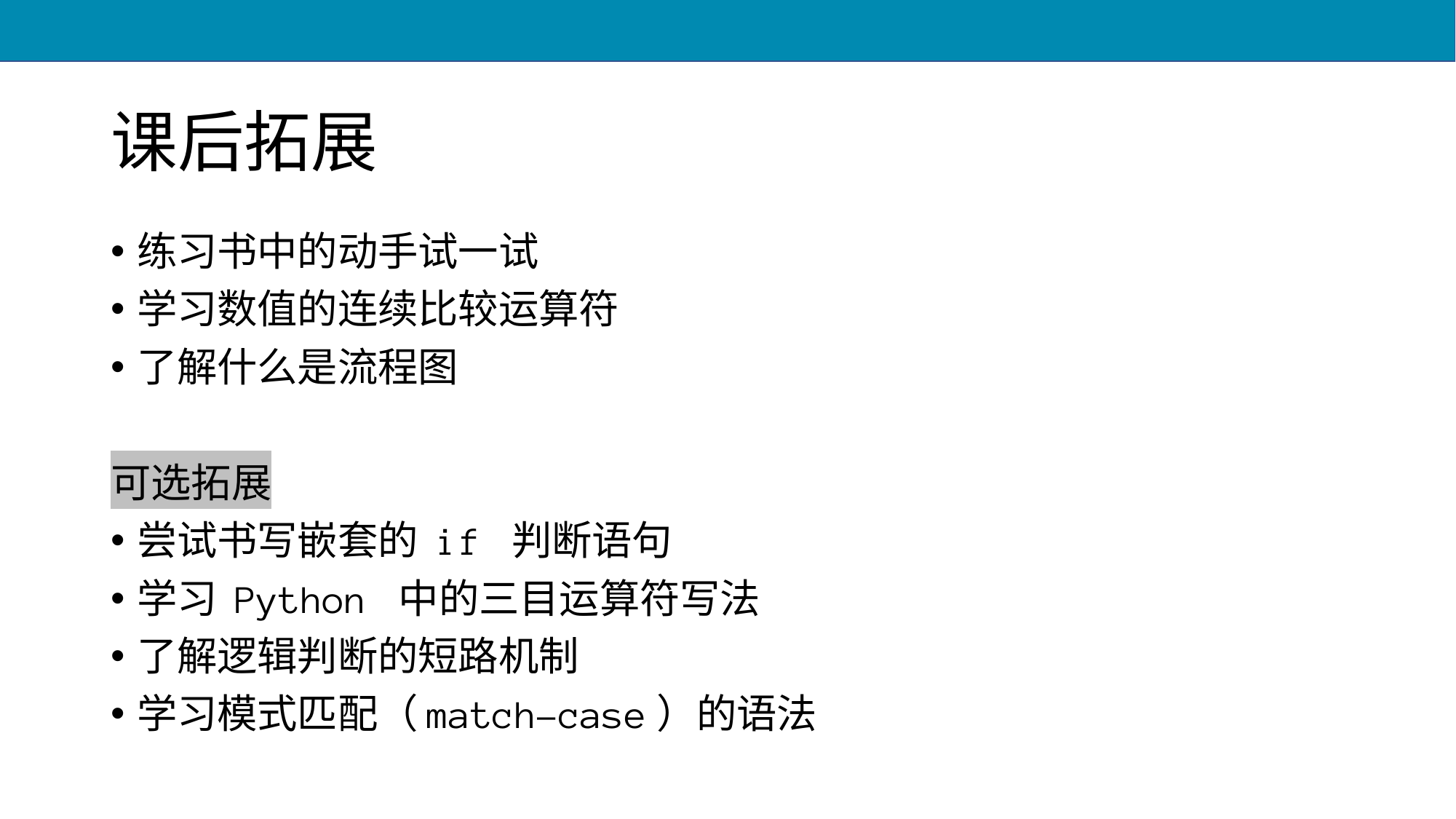

# 课后拓展
练习书中的动手试一试
学习数值的连续比较运算符
了解什么是流程图

可选拓展
尝试书写嵌套的 if 判断语句
学习 Python 中的三目运算符写法
了解逻辑判断的短路机制
学习模式匹配（match-case）的语法